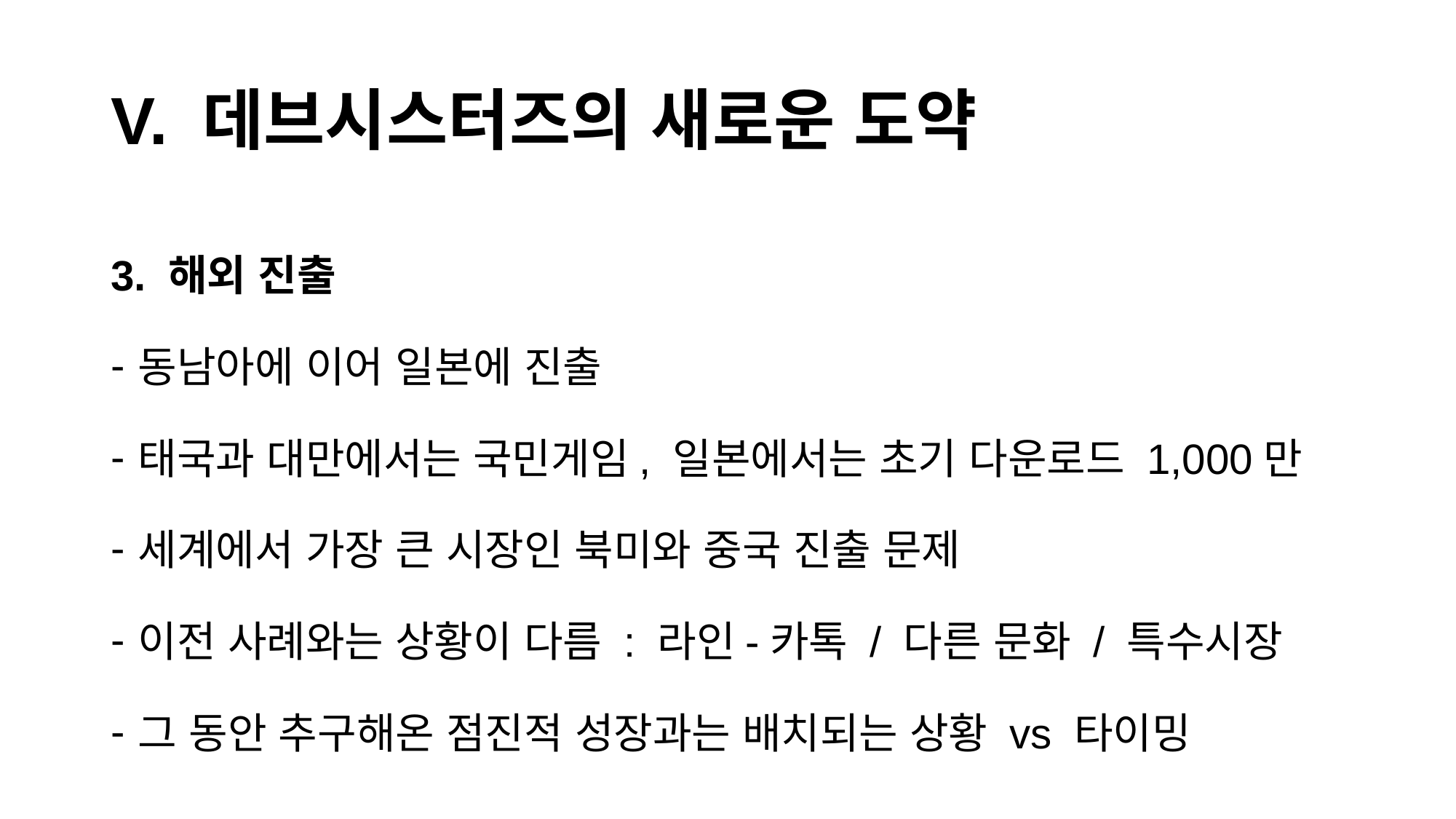

# V. 데브시스터즈의 새로운 도약
3. 해외 진출
동남아에 이어 일본에 진출
태국과 대만에서는 국민게임, 일본에서는 초기 다운로드 1,000만
세계에서 가장 큰 시장인 북미와 중국 진출 문제
이전 사례와는 상황이 다름 : 라인-카톡 / 다른 문화 / 특수시장
그 동안 추구해온 점진적 성장과는 배치되는 상황 vs 타이밍